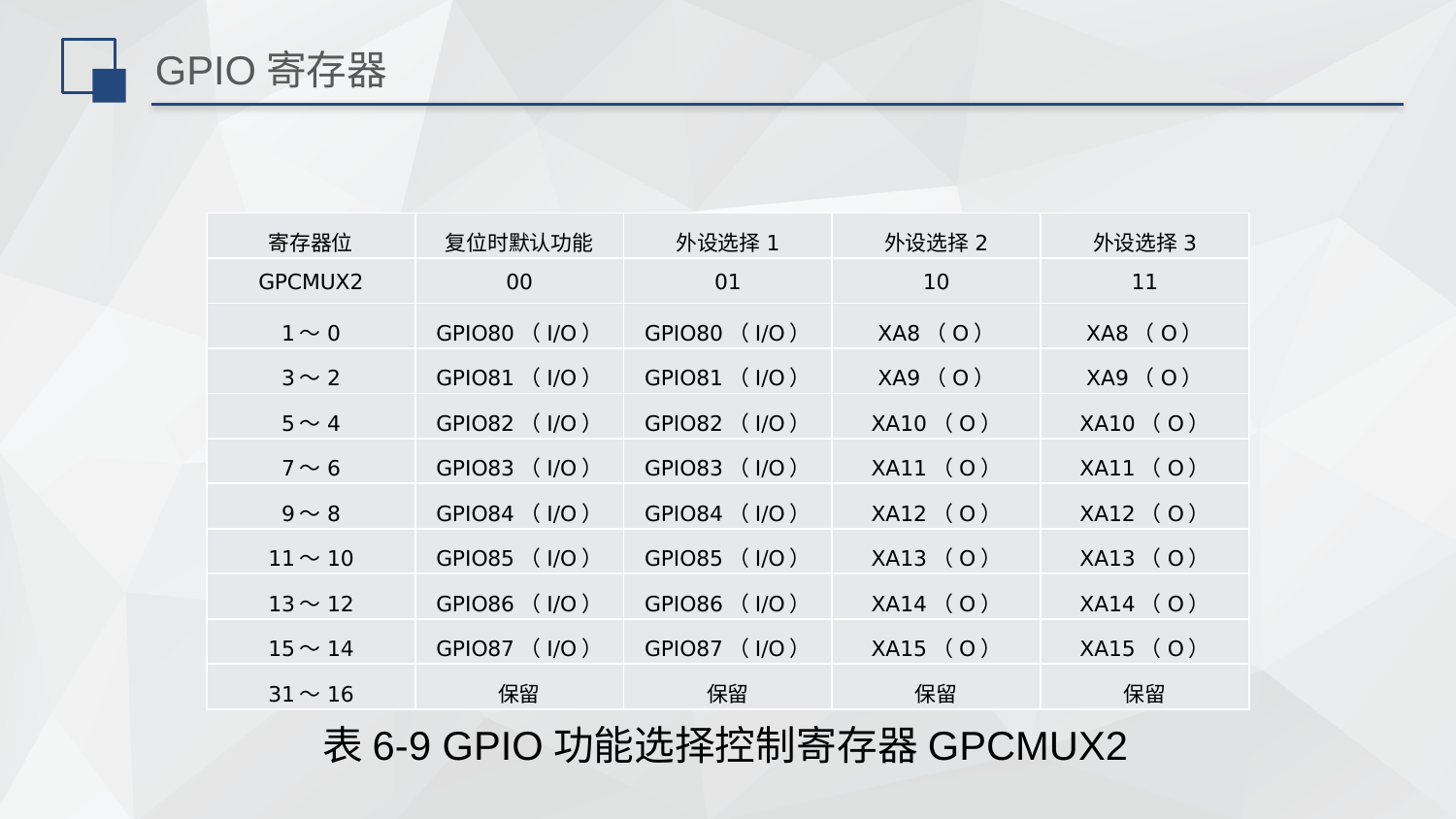

# GPIO寄存器
| 寄存器位 | 复位时默认功能 | 外设选择1 | 外设选择2 | 外设选择3 |
| --- | --- | --- | --- | --- |
| GPCMUX2 | 00 | 01 | 10 | 11 |
| 1～0 | GPIO80（I/O） | GPIO80（I/O） | XA8（O） | XA8（O） |
| 3～2 | GPIO81（I/O） | GPIO81（I/O） | XA9（O） | XA9（O） |
| 5～4 | GPIO82（I/O） | GPIO82（I/O） | XA10（O） | XA10（O） |
| 7～6 | GPIO83（I/O） | GPIO83（I/O） | XA11（O） | XA11（O） |
| 9～8 | GPIO84（I/O） | GPIO84（I/O） | XA12（O） | XA12（O） |
| 11～10 | GPIO85（I/O） | GPIO85（I/O） | XA13（O） | XA13（O） |
| 13～12 | GPIO86（I/O） | GPIO86（I/O） | XA14（O） | XA14（O） |
| 15～14 | GPIO87（I/O） | GPIO87（I/O） | XA15（O） | XA15（O） |
| 31～16 | 保留 | 保留 | 保留 | 保留 |
表6-9 GPIO功能选择控制寄存器GPCMUX2